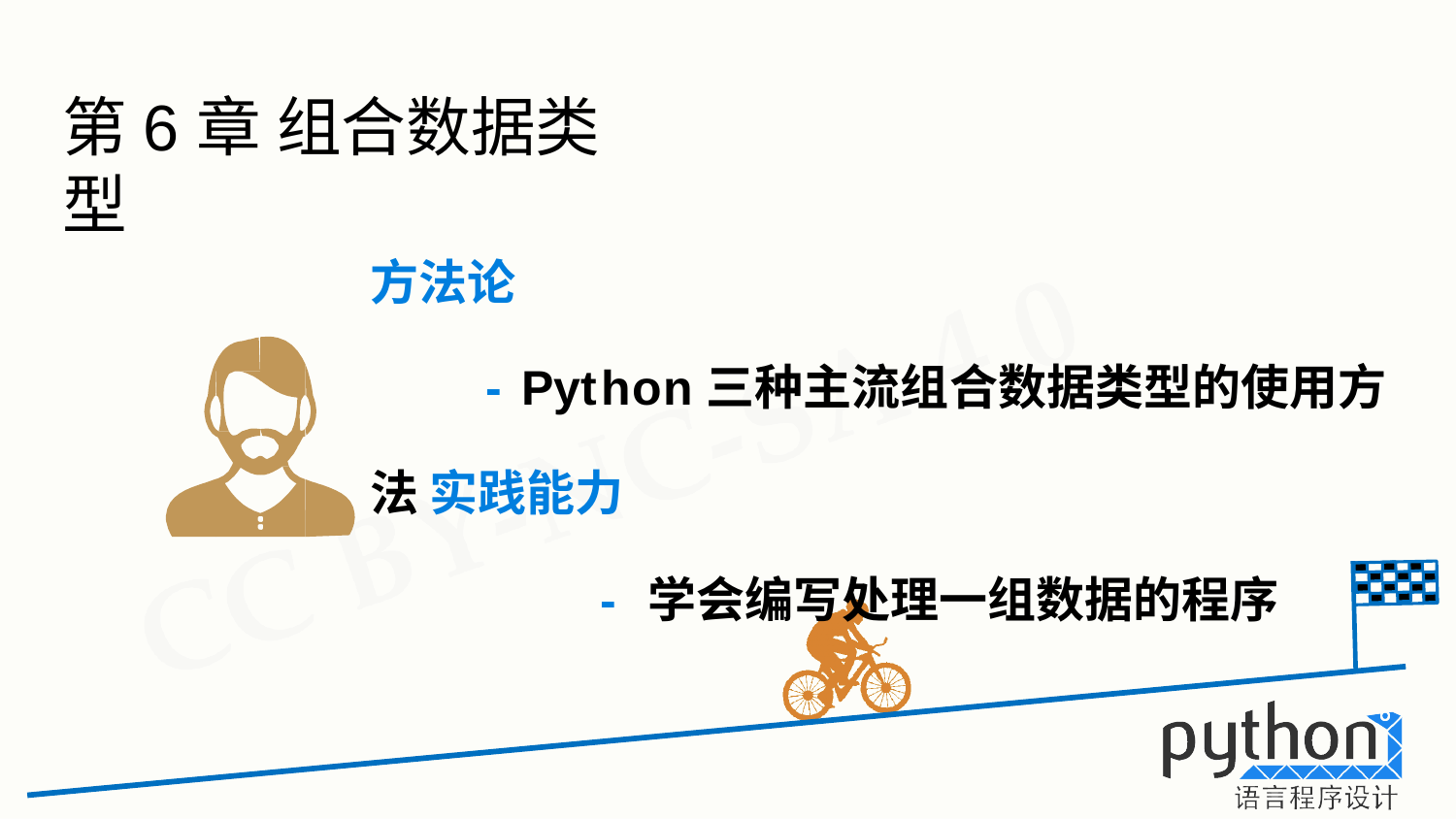

# 第6章 组合数据类型
方法论
- Python三种主流组合数据类型的使用方法 实践能力

- 学会编写处理一组数据的程序